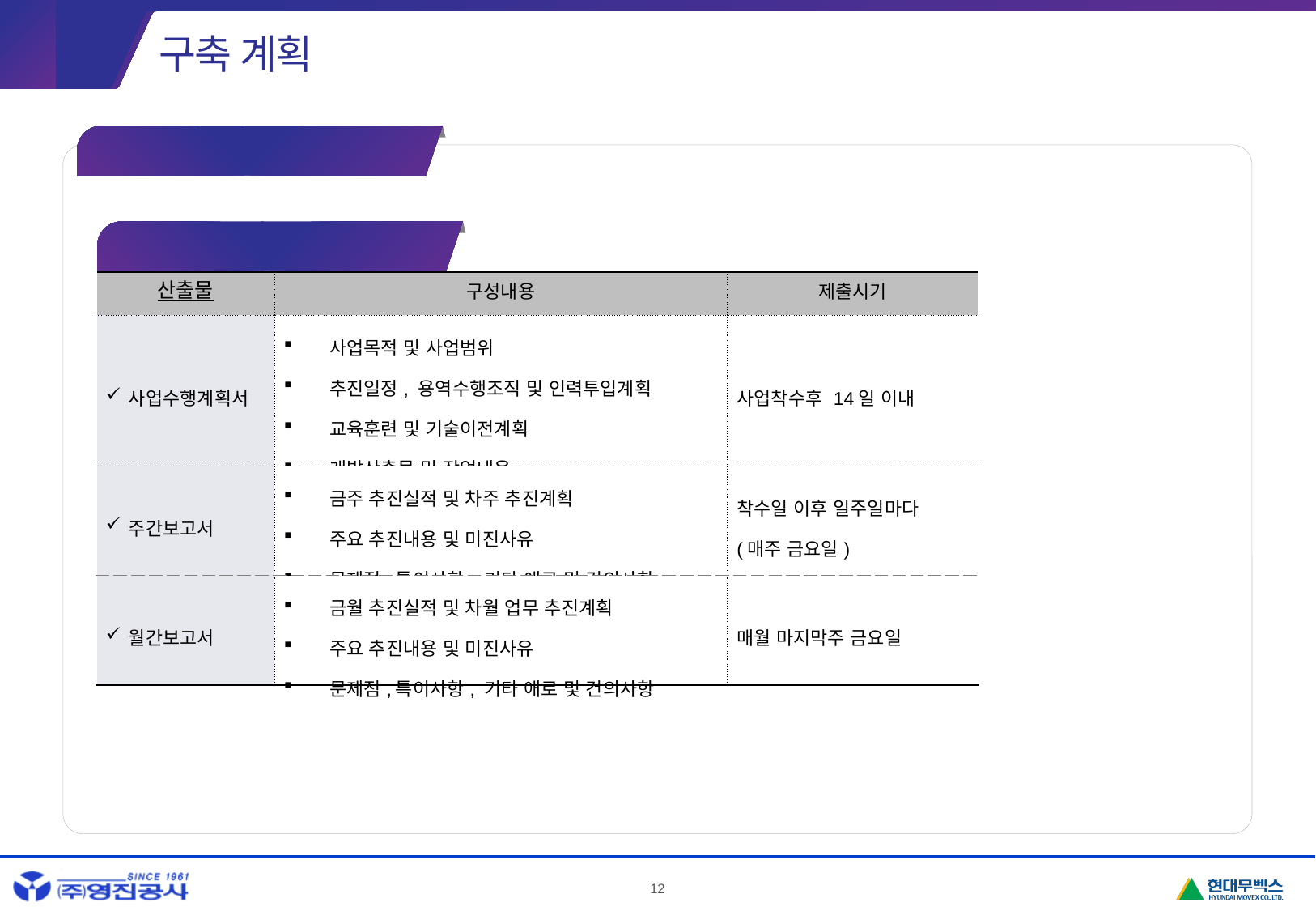

02
구축 계획

2.8 산출물 공급 내역

- 사업관리 산출물
| 산출물 | 구성내용 | 제출시기 |
| --- | --- | --- |
| 사업수행계획서 | 사업목적 및 사업범위 추진일정, 용역수행조직 및 인력투입계획 교육훈련 및 기술이전계획 개발산출물 및 작업내용 | 사업착수후 14일 이내 |
| 주간보고서 | 금주 추진실적 및 차주 추진계획 주요 추진내용 및 미진사유 문제점,특이사항, 기타 애로 및 건의사항 | 착수일 이후 일주일마다 (매주 금요일) |
| 월간보고서 | 금월 추진실적 및 차월 업무 추진계획 주요 추진내용 및 미진사유 문제점,특이사항, 기타 애로 및 건의사항 | 매월 마지막주 금요일 |